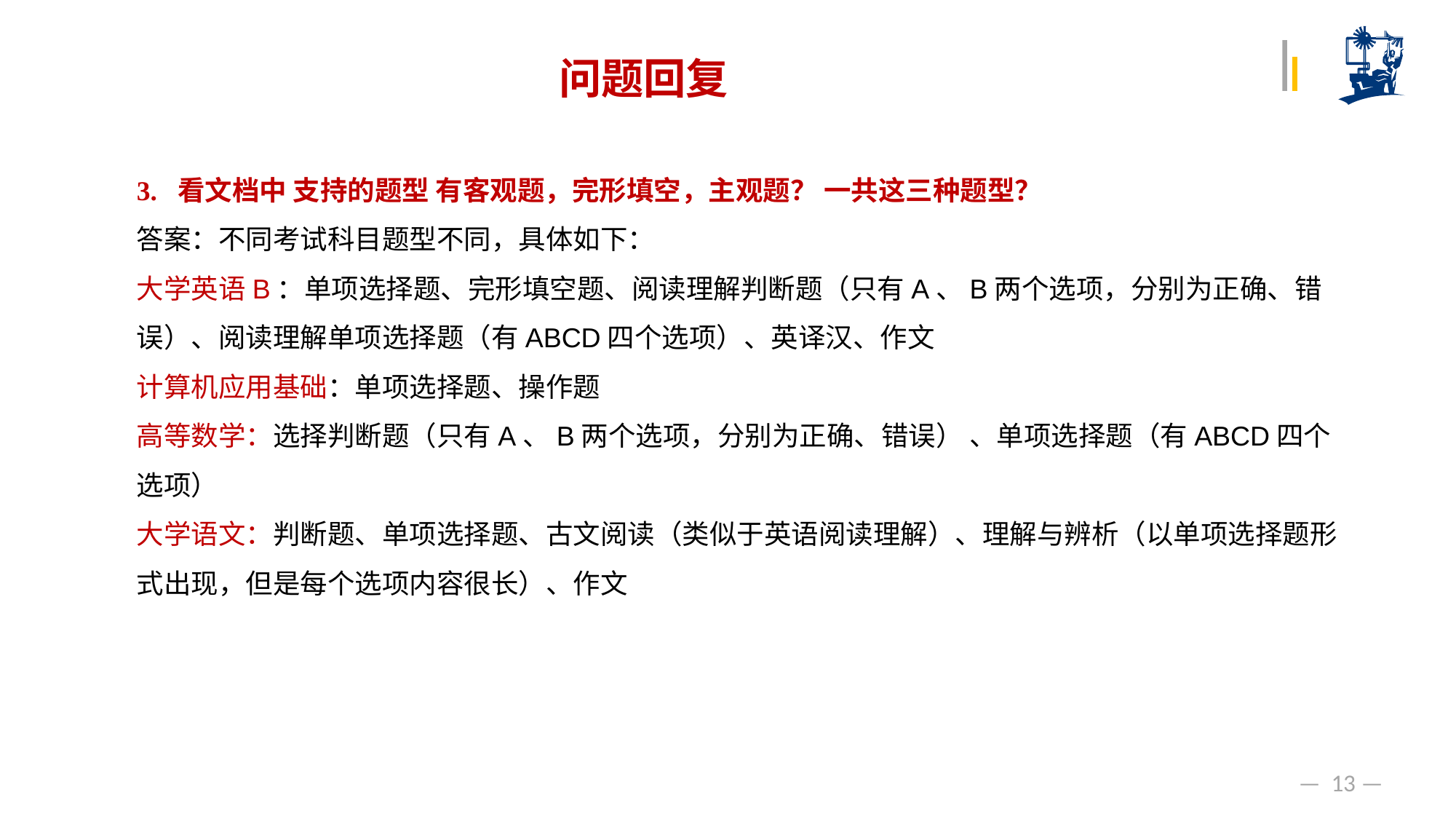

问题回复
3.  看文档中 支持的题型 有客观题，完形填空，主观题？ 一共这三种题型？
答案：不同考试科目题型不同，具体如下：
大学英语B：单项选择题、完形填空题、阅读理解判断题（只有A、B两个选项，分别为正确、错误）、阅读理解单项选择题（有ABCD四个选项）、英译汉、作文
计算机应用基础：单项选择题、操作题
高等数学：选择判断题（只有A、B两个选项，分别为正确、错误） 、单项选择题（有ABCD四个选项）
大学语文：判断题、单项选择题、古文阅读（类似于英语阅读理解）、理解与辨析（以单项选择题形式出现，但是每个选项内容很长）、作文